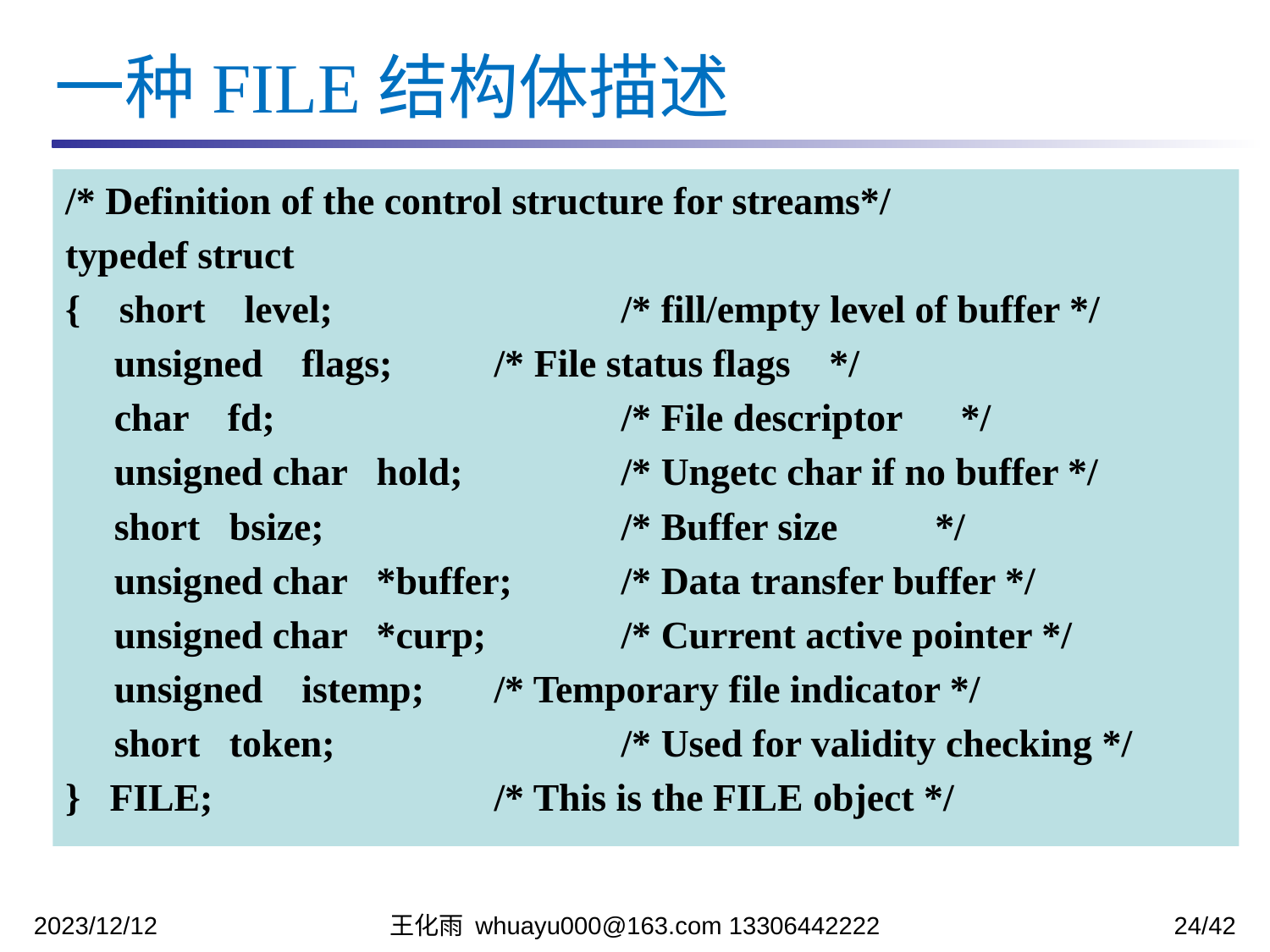

一种FILE结构体描述
/* Definition of the control structure for streams*/
typedef struct
{    short    level;          		/* fill/empty level of buffer */
     unsigned    flags;         	/* File status flags    */
     char    fd;             		/* File descriptor      */
     unsigned char   hold;       	/* Ungetc char if no buffer */
     short   bsize;          		/* Buffer size          */
     unsigned char   *buffer;   	/* Data transfer buffer */
     unsigned char   *curp;     	/* Current active pointer */
     unsigned    istemp;       	/* Temporary file indicator */
     short   token;          		/* Used for validity checking */
}   FILE;                           	/* This is the FILE object */
2023/12/12
王化雨 whuayu000@163.com 13306442222
24/42